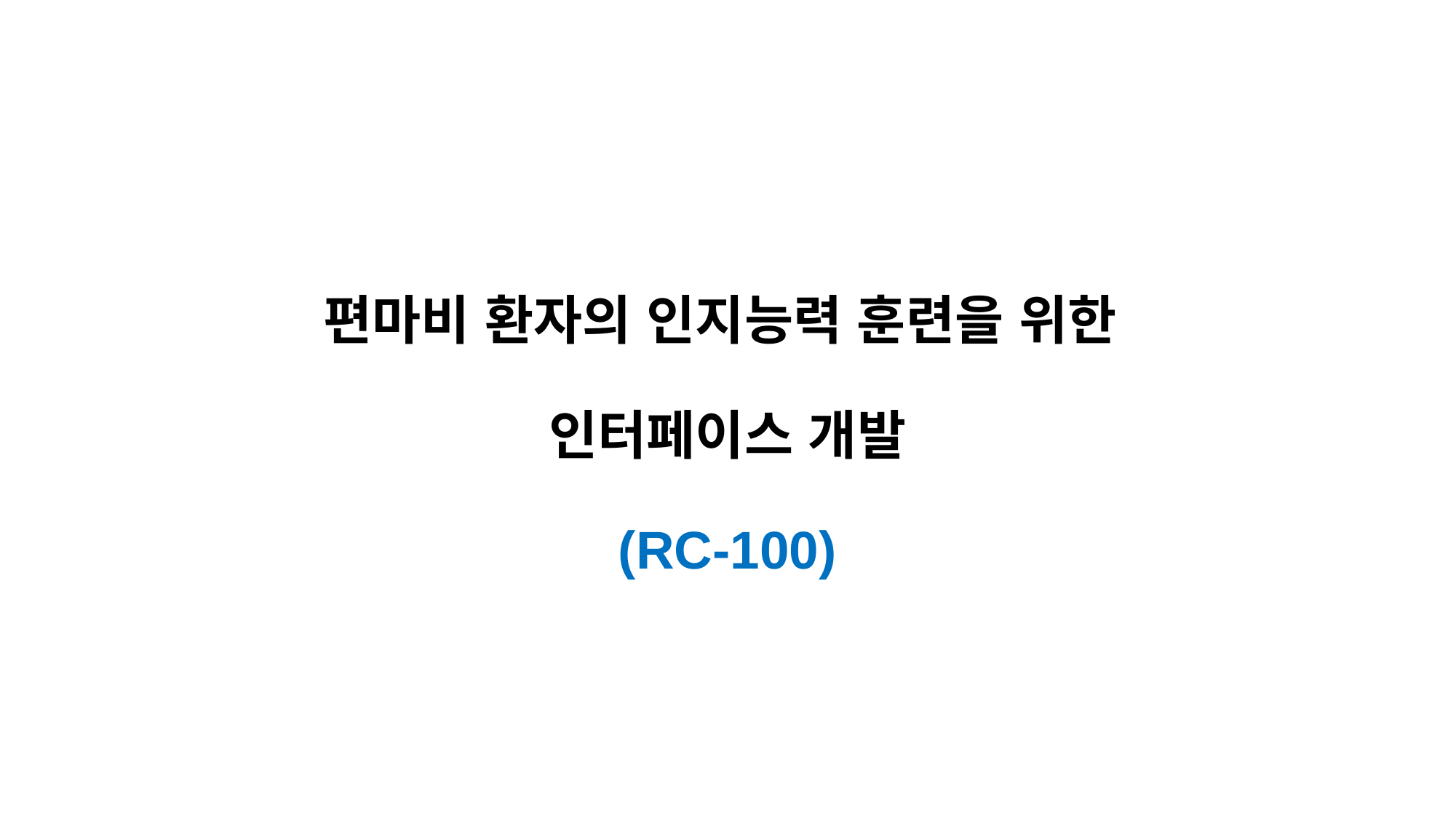

편마비 환자의 인지능력 훈련을 위한
인터페이스 개발
(RC-100)